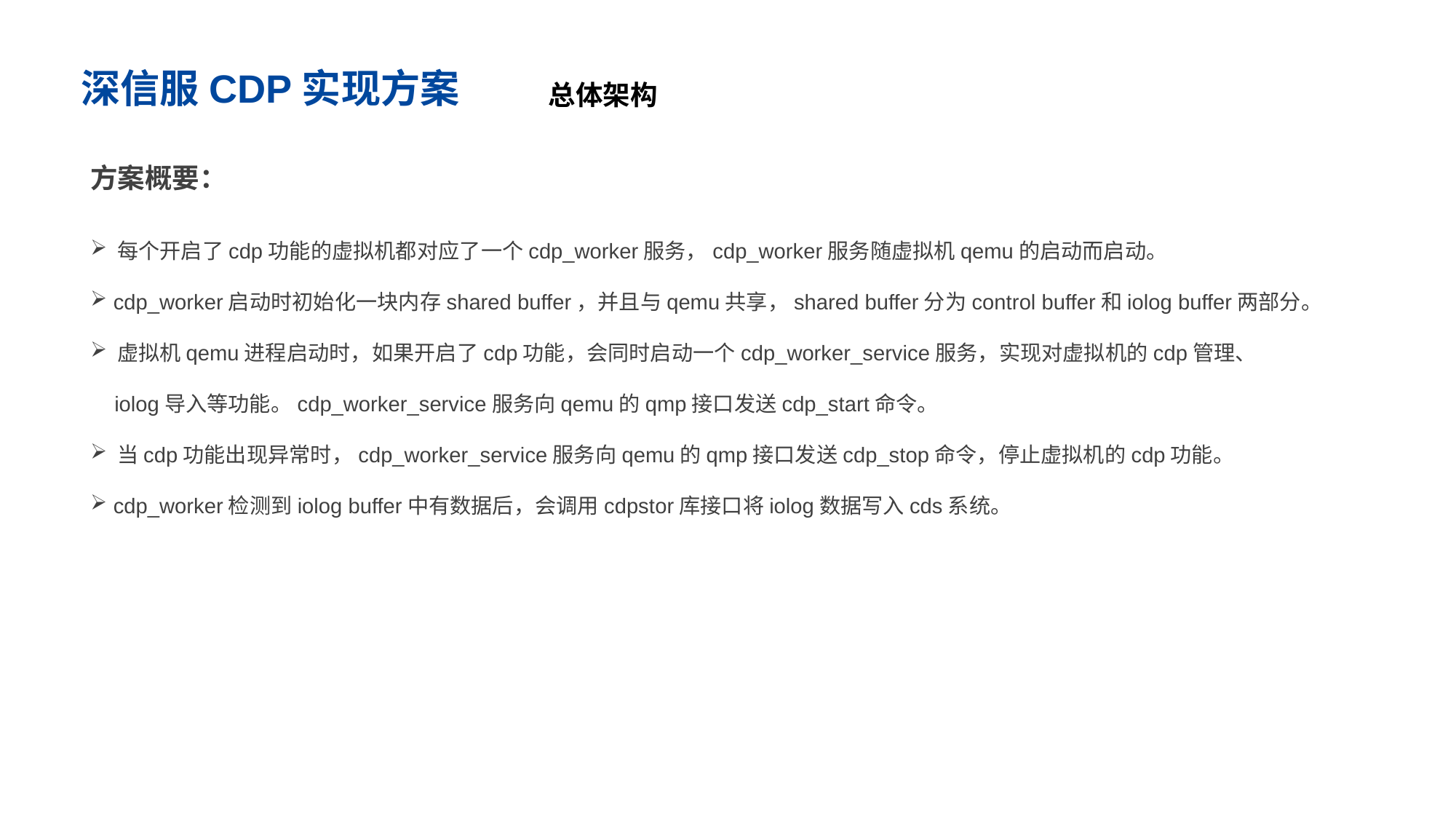

总体架构
深信服CDP实现方案
方案概要：

 每个开启了cdp功能的虚拟机都对应了一个cdp_worker服务，cdp_worker服务随虚拟机qemu的启动而启动。
 cdp_worker启动时初始化一块内存shared buffer，并且与qemu共享，shared buffer分为control buffer和iolog buffer两部分。
 虚拟机qemu进程启动时，如果开启了cdp功能，会同时启动一个cdp_worker_service服务，实现对虚拟机的cdp管理、
    iolog导入等功能。cdp_worker_service服务向qemu的qmp接口发送cdp_start命令。
 当cdp功能出现异常时，cdp_worker_service服务向qemu的qmp接口发送cdp_stop命令，停止虚拟机的cdp功能。
 cdp_worker检测到iolog buffer中有数据后，会调用cdpstor库接口将iolog数据写入cds系统。